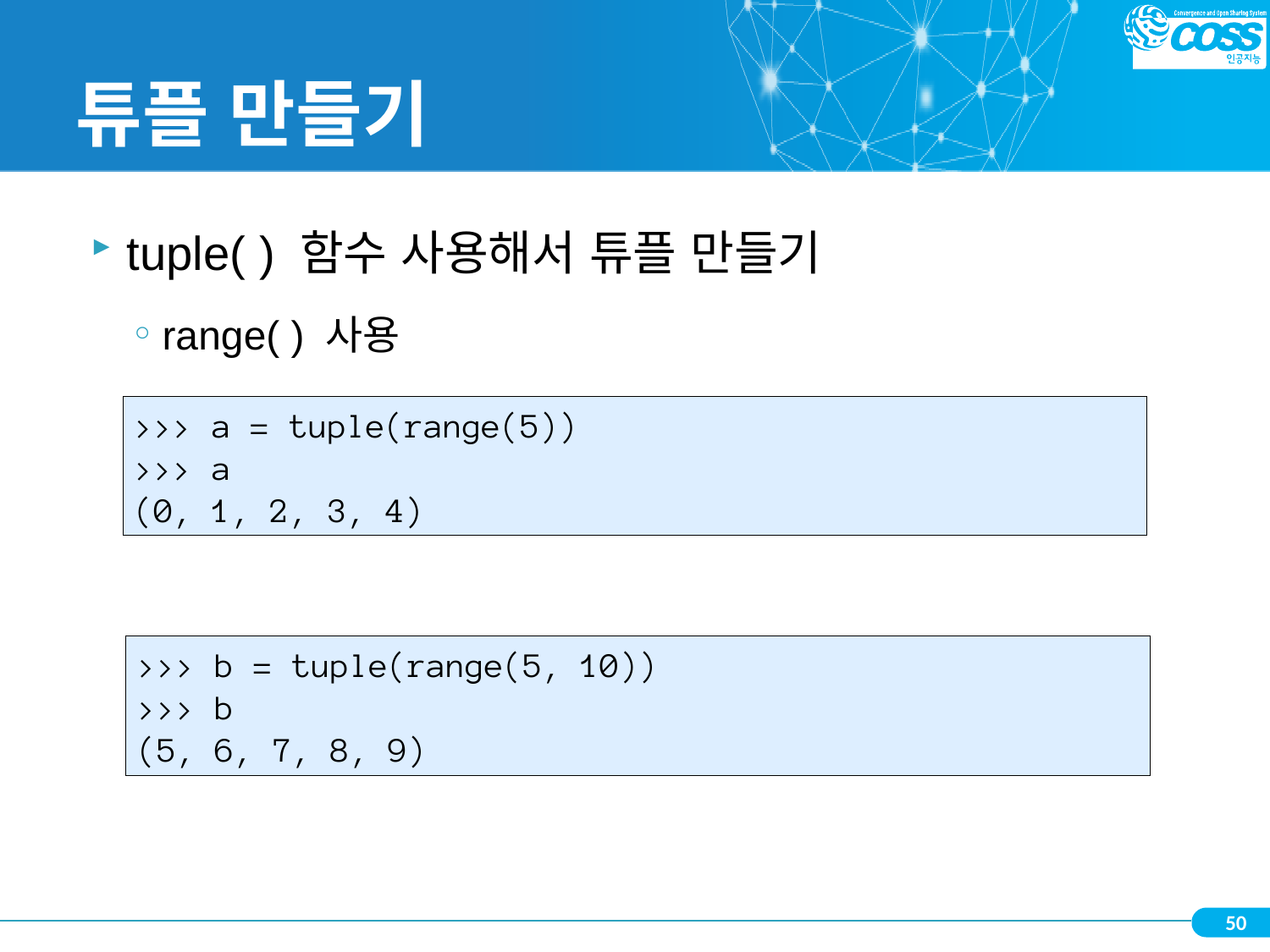

# 튜플 만들기
tuple( ) 함수 사용해서 튜플 만들기
range( ) 사용
>>> a = tuple(range(5))
>>> a
(0, 1, 2, 3, 4)
>>> b = tuple(range(5, 10))
>>> b
(5, 6, 7, 8, 9)